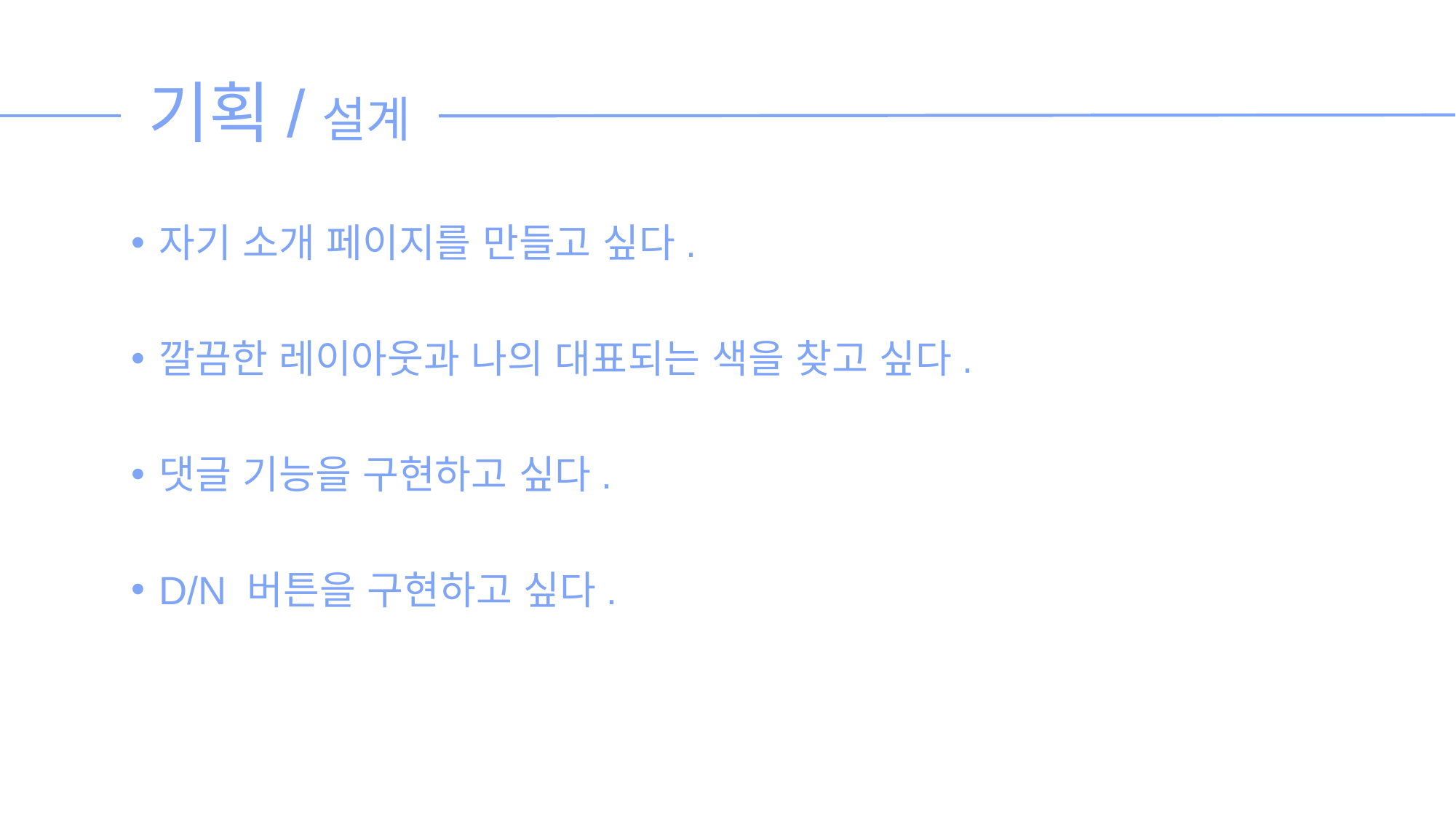

# 기획/설계
자기 소개 페이지를 만들고 싶다.

깔끔한 레이아웃과 나의 대표되는 색을 찾고 싶다.

댓글 기능을 구현하고 싶다.

D/N 버튼을 구현하고 싶다.